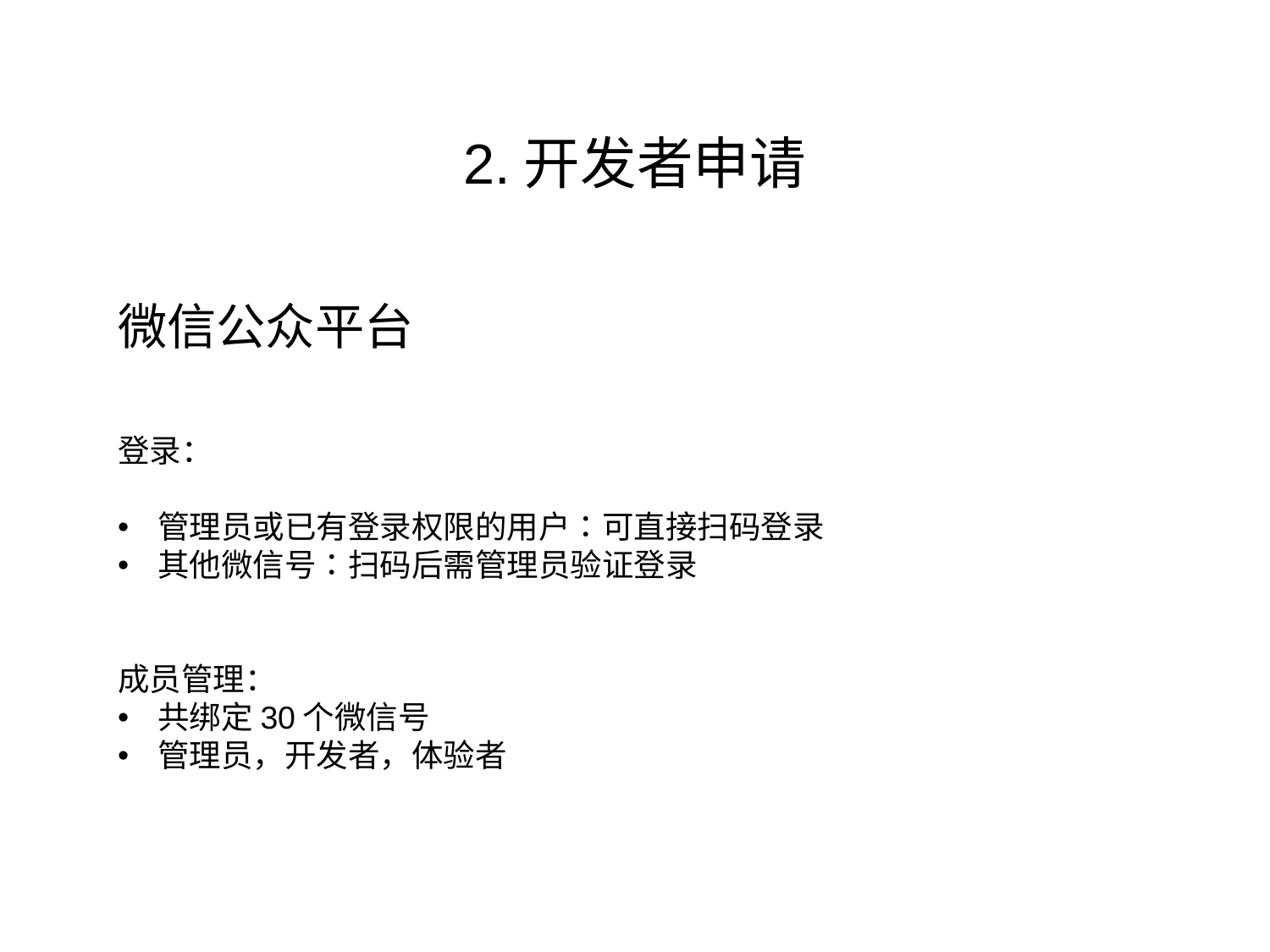

2.开发者申请
微信公众平台

登录：

管理员或已有登录权限的用户：可直接扫码登录
其他微信号：扫码后需管理员验证登录

成员管理：
共绑定30个微信号
管理员，开发者，体验者